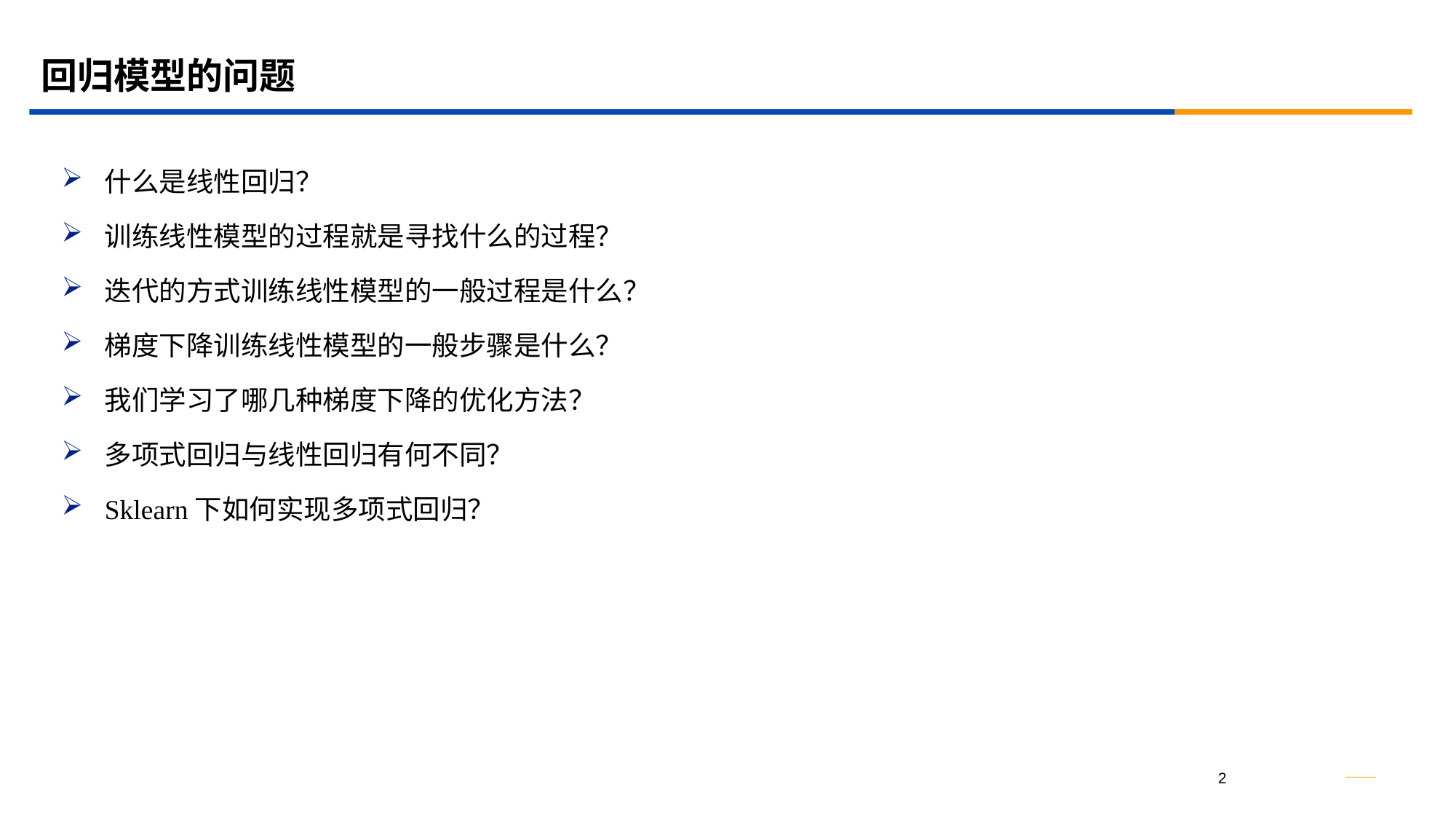

# 回归模型的问题
什么是线性回归？
训练线性模型的过程就是寻找什么的过程？
迭代的方式训练线性模型的一般过程是什么？
梯度下降训练线性模型的一般步骤是什么？
我们学习了哪几种梯度下降的优化方法？
多项式回归与线性回归有何不同？
Sklearn下如何实现多项式回归？